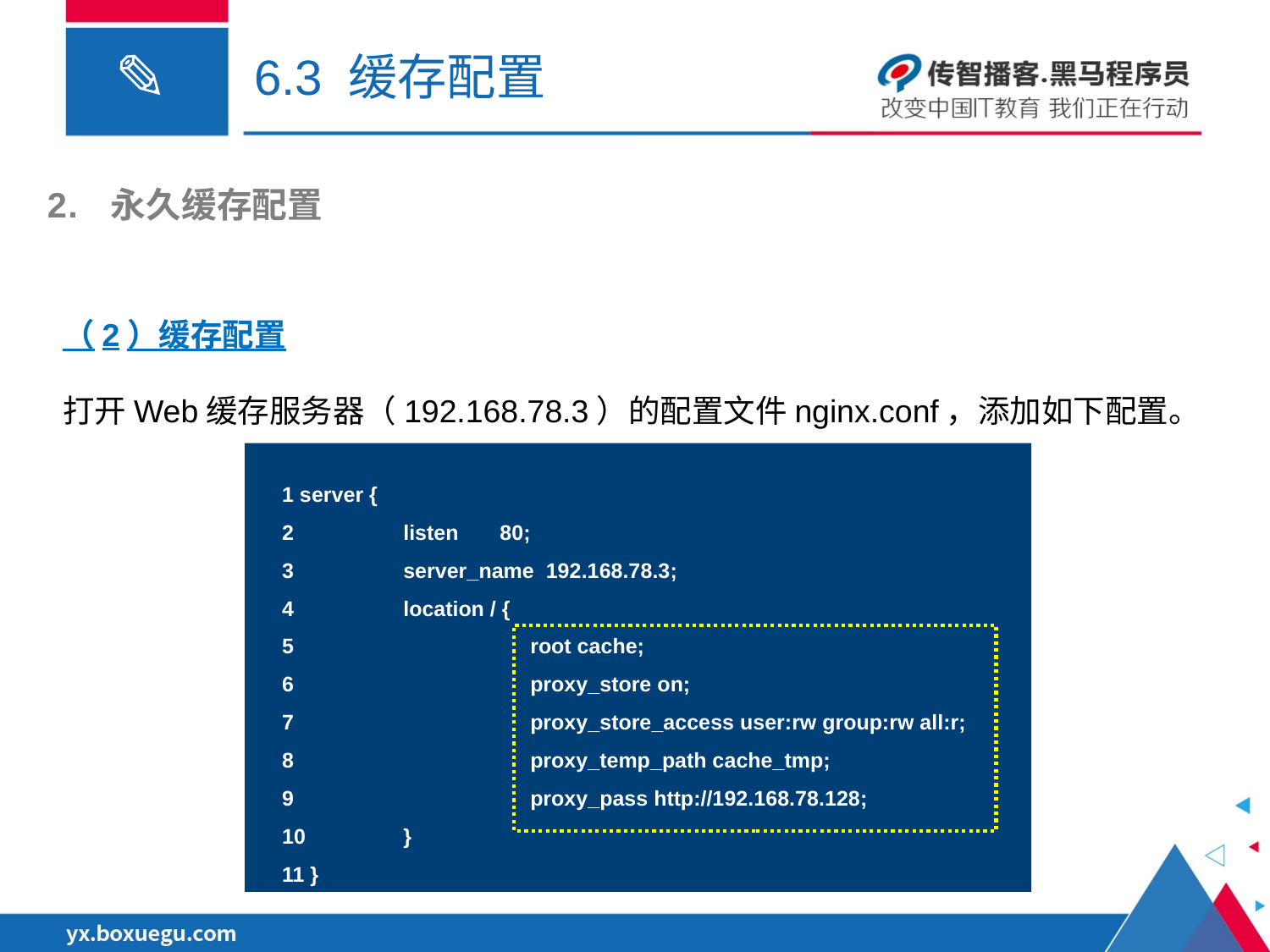

# 6.3 缓存配置
永久缓存配置
（2）缓存配置
打开Web缓存服务器（192.168.78.3）的配置文件nginx.conf，添加如下配置。

 1 server {
 2	listen       80;
 3	server_name  192.168.78.3;
 4	location / {
 5		root cache;
 6		proxy_store on;
 7		proxy_store_access user:rw group:rw all:r;
 8		proxy_temp_path cache_tmp;
 9		proxy_pass http://192.168.78.128;
 10	}
 11 }